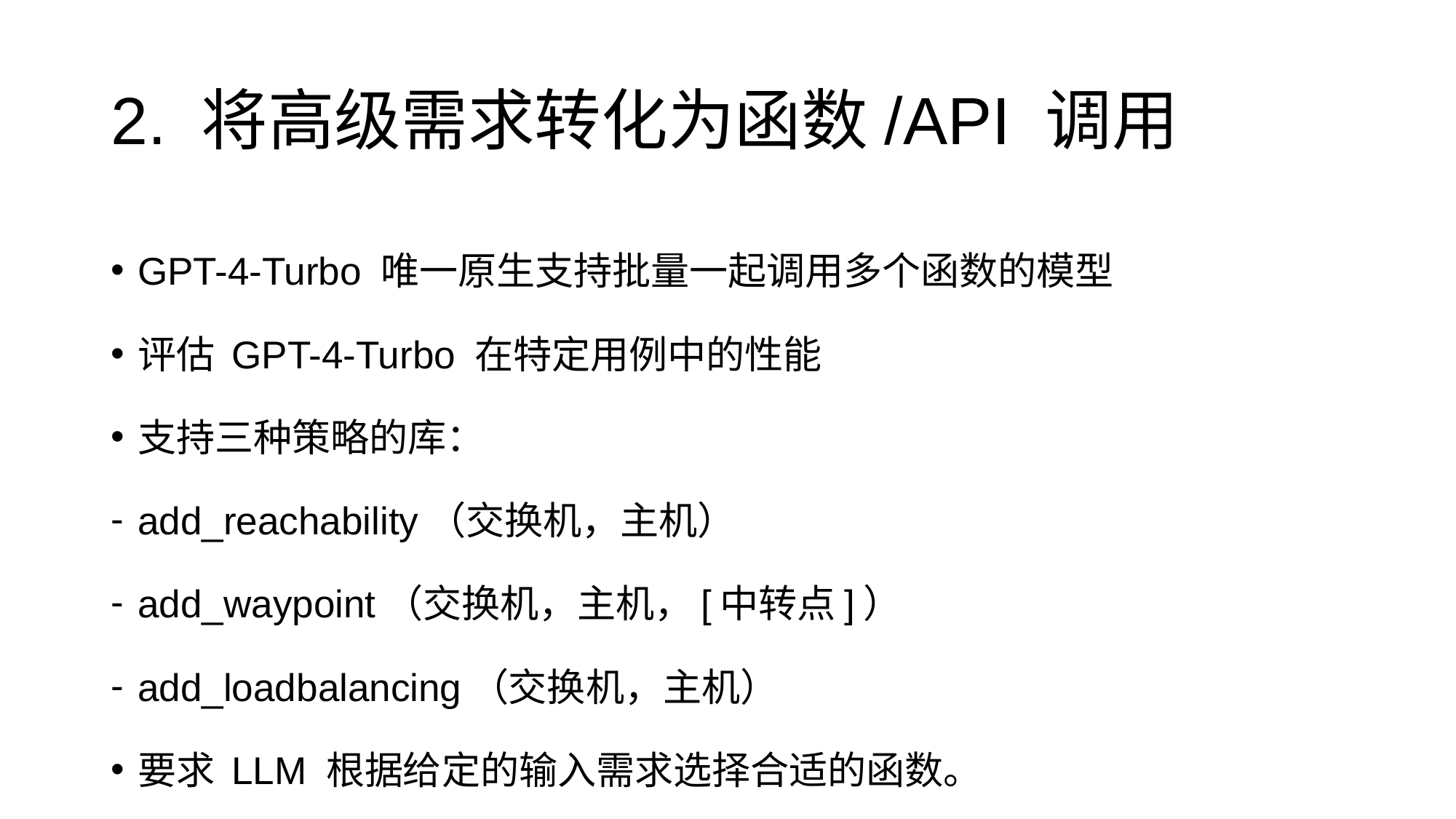

# 2. 将高级需求转化为函数/API 调用
GPT-4-Turbo 唯一原生支持批量一起调用多个函数的模型
评估 GPT-4-Turbo 在特定用例中的性能
支持三种策略的库：
add_reachability（交换机，主机）
add_waypoint（交换机，主机，[中转点]）
add_loadbalancing（交换机，主机）
要求 LLM 根据给定的输入需求选择合适的函数。